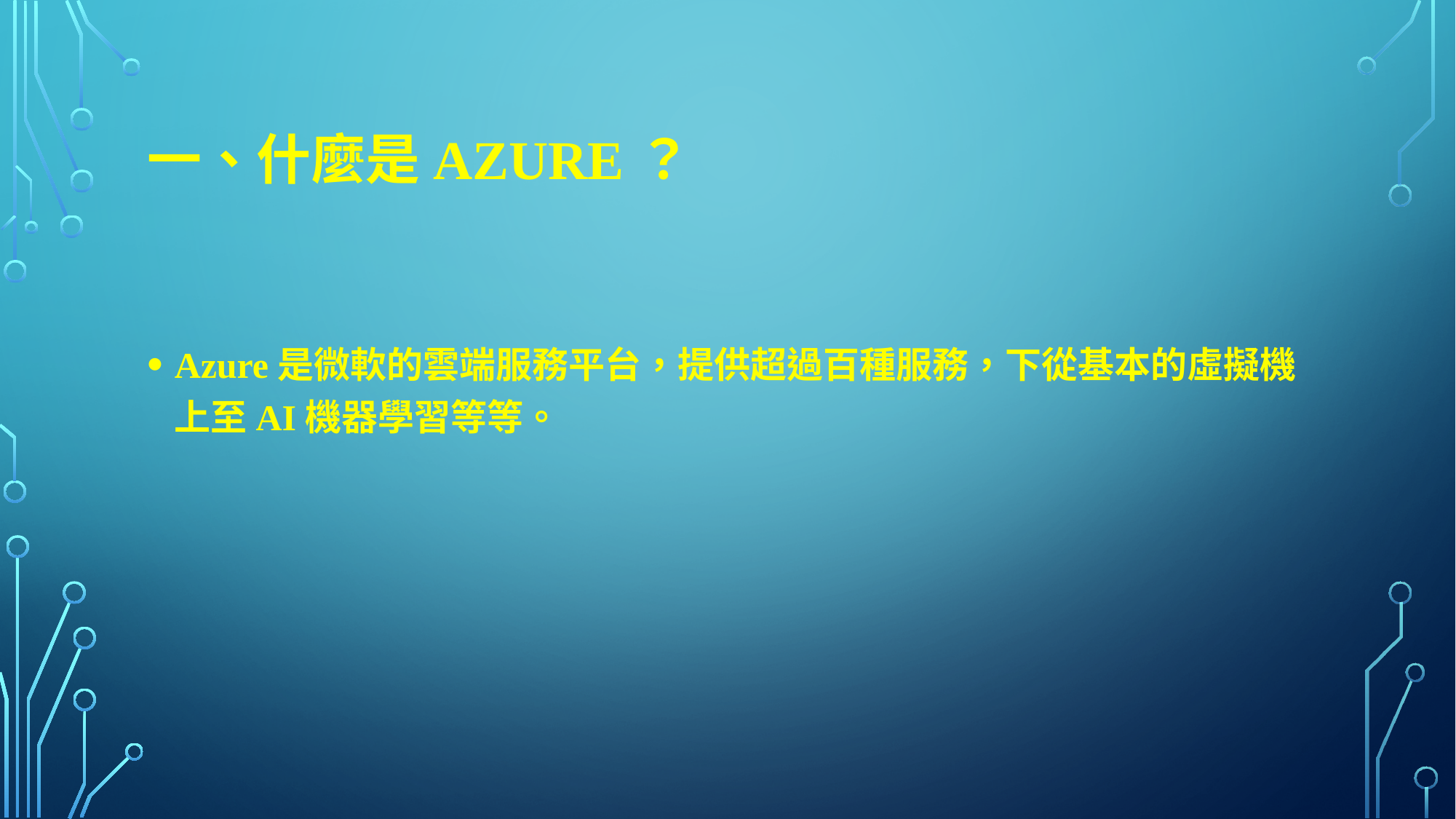

# 一、什麼是Azure？

Azure是微軟的雲端服務平台，提供超過百種服務，下從基本的虛擬機上至AI機器學習等等。